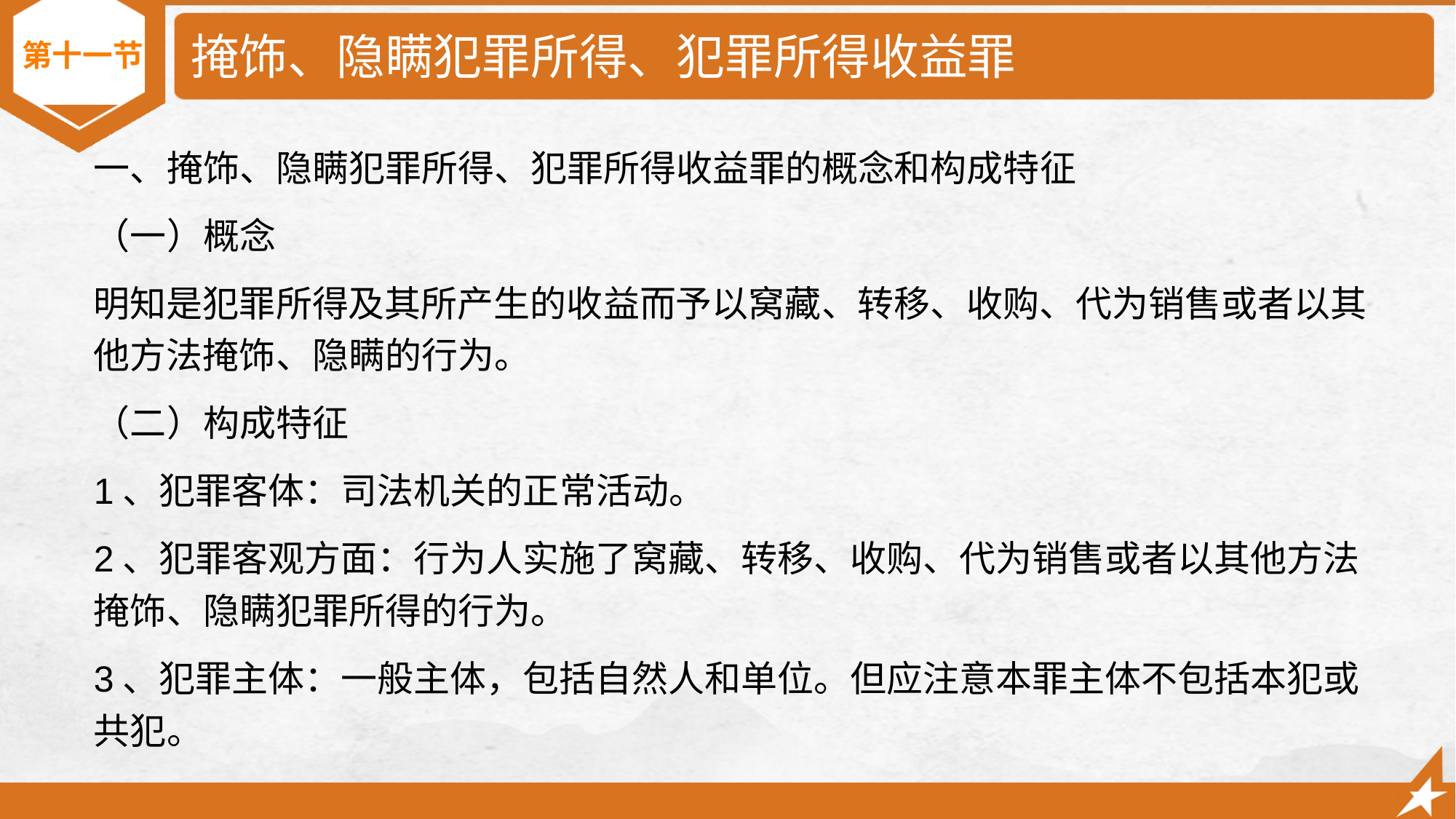

# 掩饰、隐瞒犯罪所得、犯罪所得收益罪
第十一节
一、掩饰、隐瞒犯罪所得、犯罪所得收益罪的概念和构成特征
（一）概念
明知是犯罪所得及其所产生的收益而予以窝藏、转移、收购、代为销售或者以其他方法掩饰、隐瞒的行为。
（二）构成特征
1、犯罪客体：司法机关的正常活动。
2、犯罪客观方面：行为人实施了窝藏、转移、收购、代为销售或者以其他方法掩饰、隐瞒犯罪所得的行为。
3、犯罪主体：一般主体，包括自然人和单位。但应注意本罪主体不包括本犯或共犯。